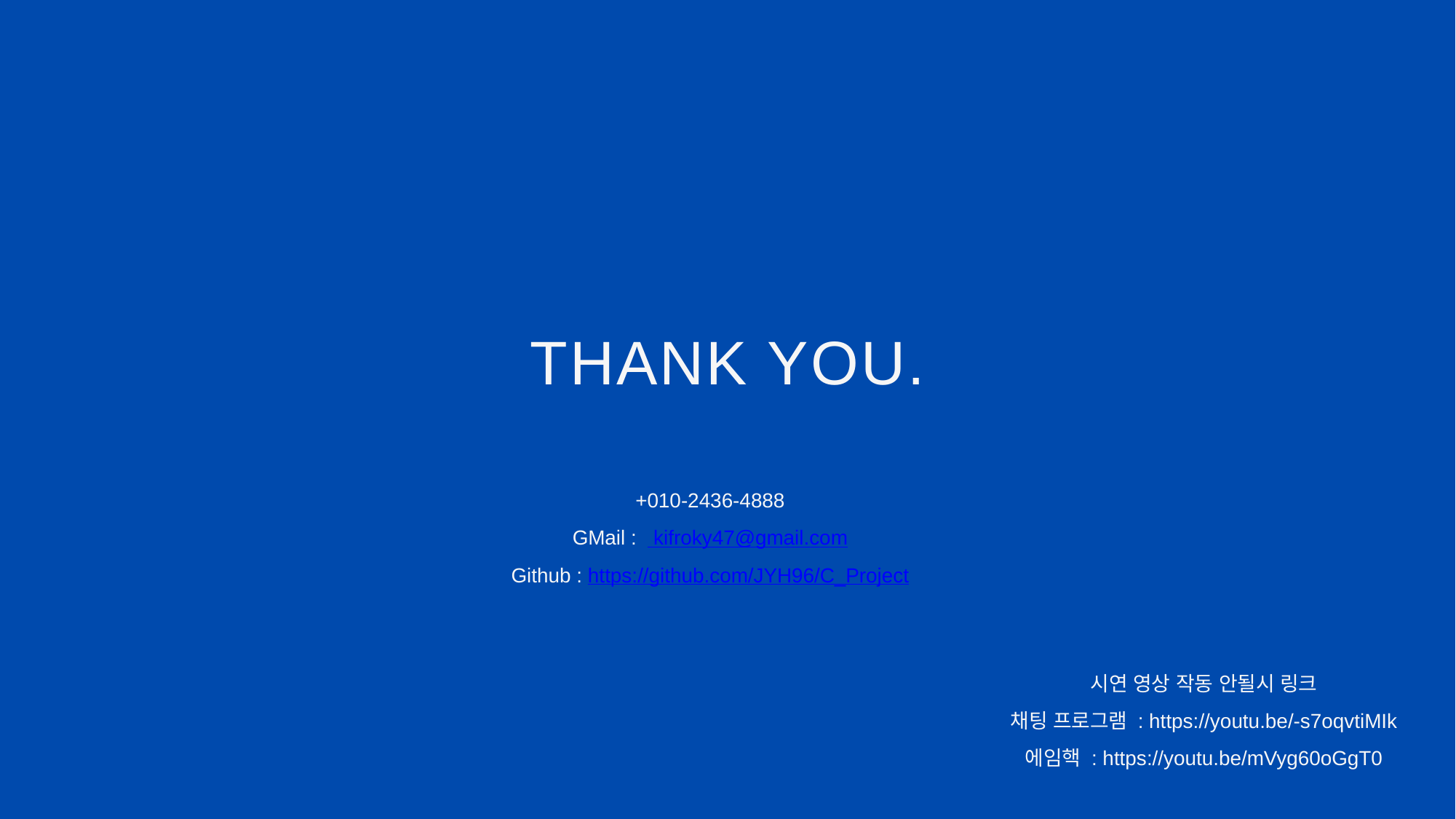

THANK YOU.
+010-2436-4888
GMail :   kifroky47@gmail.com
Github : https://github.com/JYH96/C_Project
시연 영상 작동 안될시 링크
채팅 프로그램 : https://youtu.be/-s7oqvtiMIk
에임핵 : https://youtu.be/mVyg60oGgT0